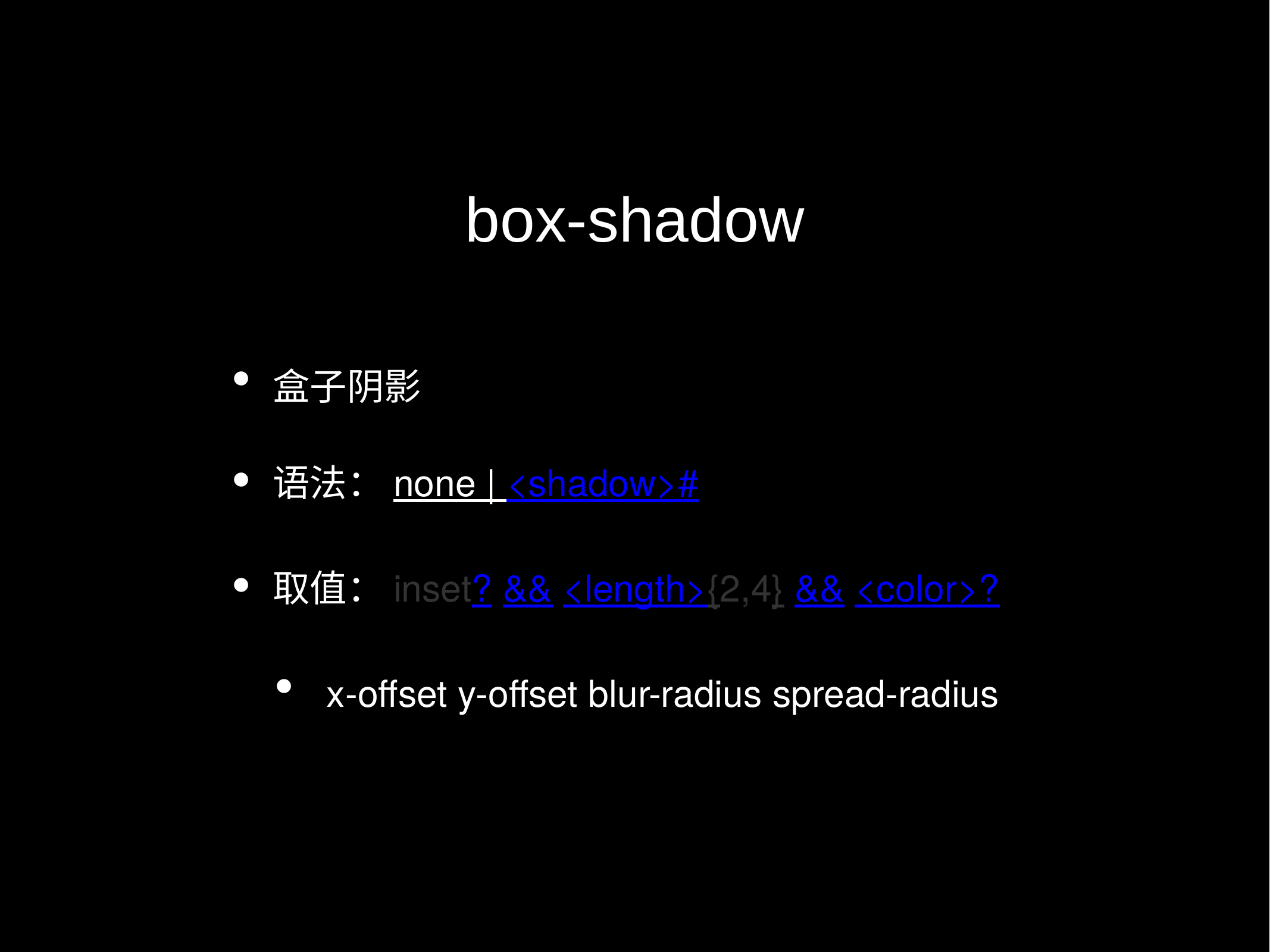

# box-shadow
盒子阴影
语法：none | <shadow>#
取值：inset? && <length>{2,4} && <color>?
 x-offset y-offset blur-radius spread-radius